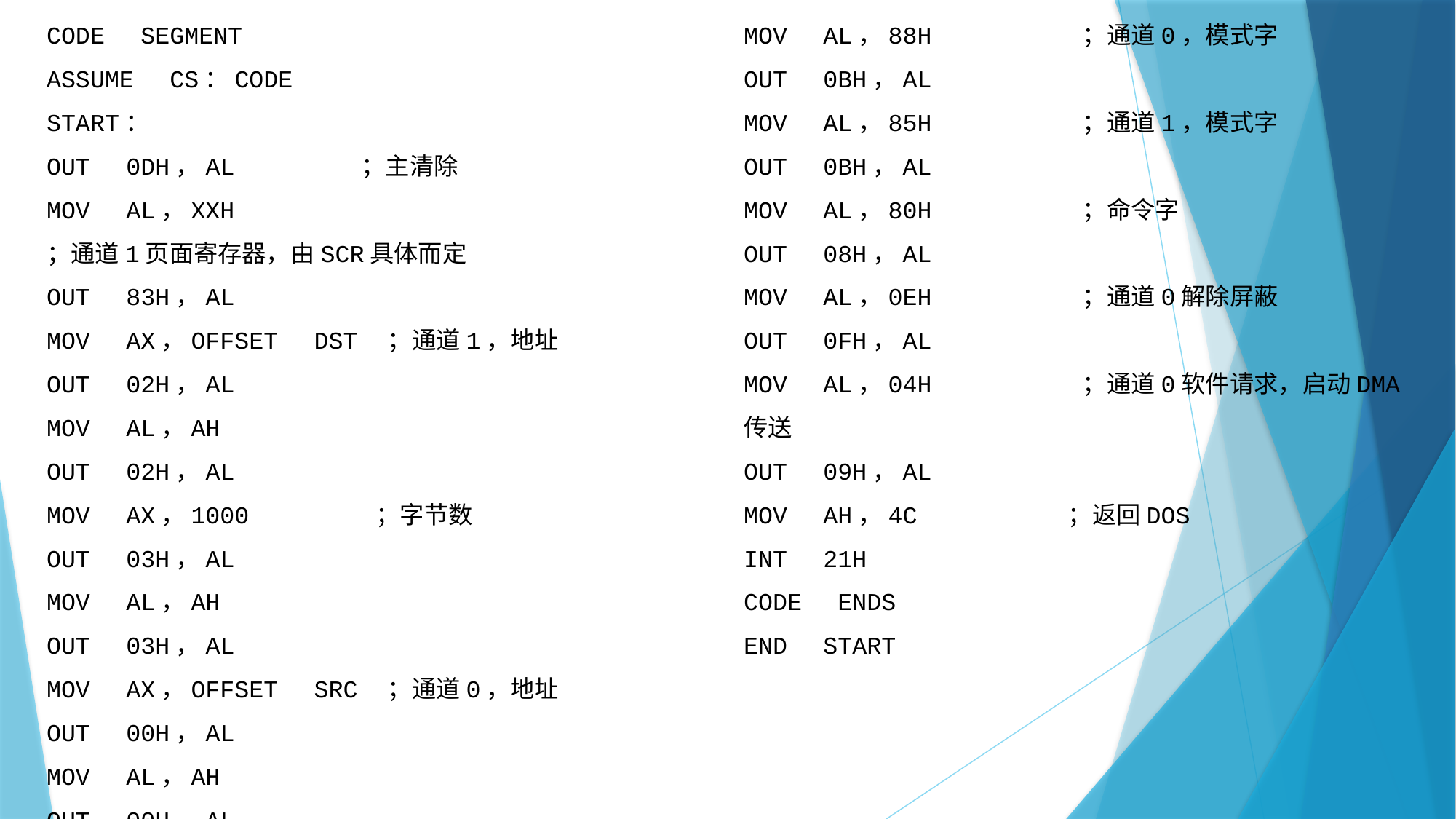

CODE　SEGMENT
ASSUME　CS：CODE
START：
OUT　0DH，AL　　　　　；主清除
MOV　AL，XXH
；通道1页面寄存器，由SCR具体而定
OUT　83H，AL
MOV　AX，OFFSET　DST　；通道1，地址
OUT　02H，AL
MOV　AL，AH
OUT　02H，AL
MOV　AX，1000　　　　　；字节数
OUT　03H，AL
MOV　AL，AH
OUT　03H，AL
MOV　AX，OFFSET　SRC　；通道0，地址
OUT　00H，AL
MOV　AL，AH
OUT　00H，AL
MOV　AL，88H　　　　　　；通道0，模式字
OUT　0BH，AL
MOV　AL，85H　　　　　　；通道1，模式字
OUT　0BH，AL
MOV　AL，80H　　　　　　；命令字
OUT　08H，AL
MOV　AL，0EH　　　　　　；通道0解除屏蔽
OUT　0FH，AL
MOV　AL，04H　　　　　　；通道0软件请求，启动DMA传送
OUT　09H，AL
MOV　AH，4C　　　　　　；返回DOS
INT　21H
CODE　ENDS
END　START